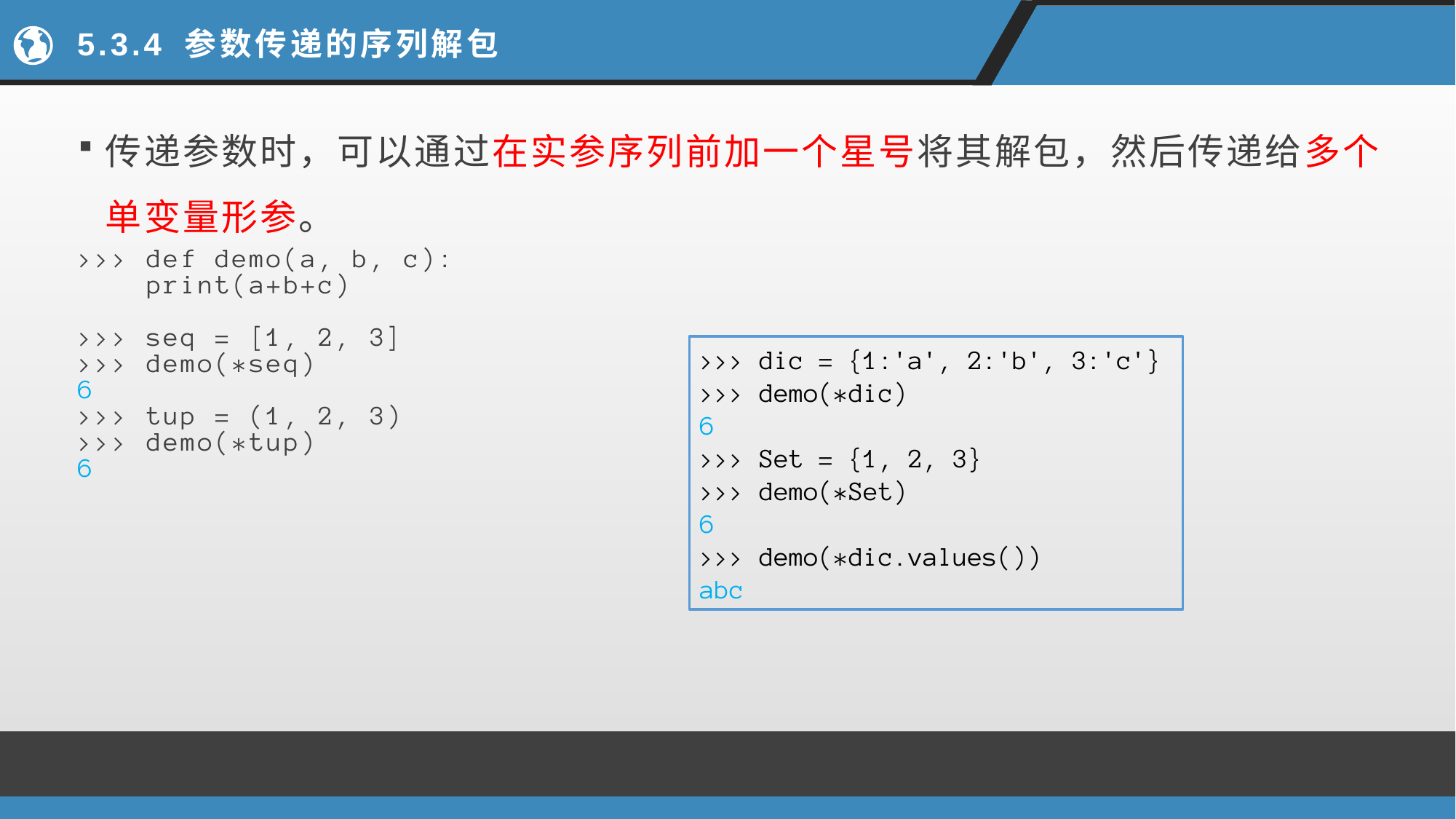

# 5.3.4 参数传递的序列解包

传递参数时，可以通过在实参序列前加一个星号将其解包，然后传递给多个单变量形参。
>>> def demo(a, b, c):
    print(a+b+c)

>>> seq = [1, 2, 3]
>>> demo(*seq)
6
>>> tup = (1, 2, 3)
>>> demo(*tup)
6
>>> dic = {1:'a', 2:'b', 3:'c'}
>>> demo(*dic)
6
>>> Set = {1, 2, 3}
>>> demo(*Set)
6
>>> demo(*dic.values())
abc